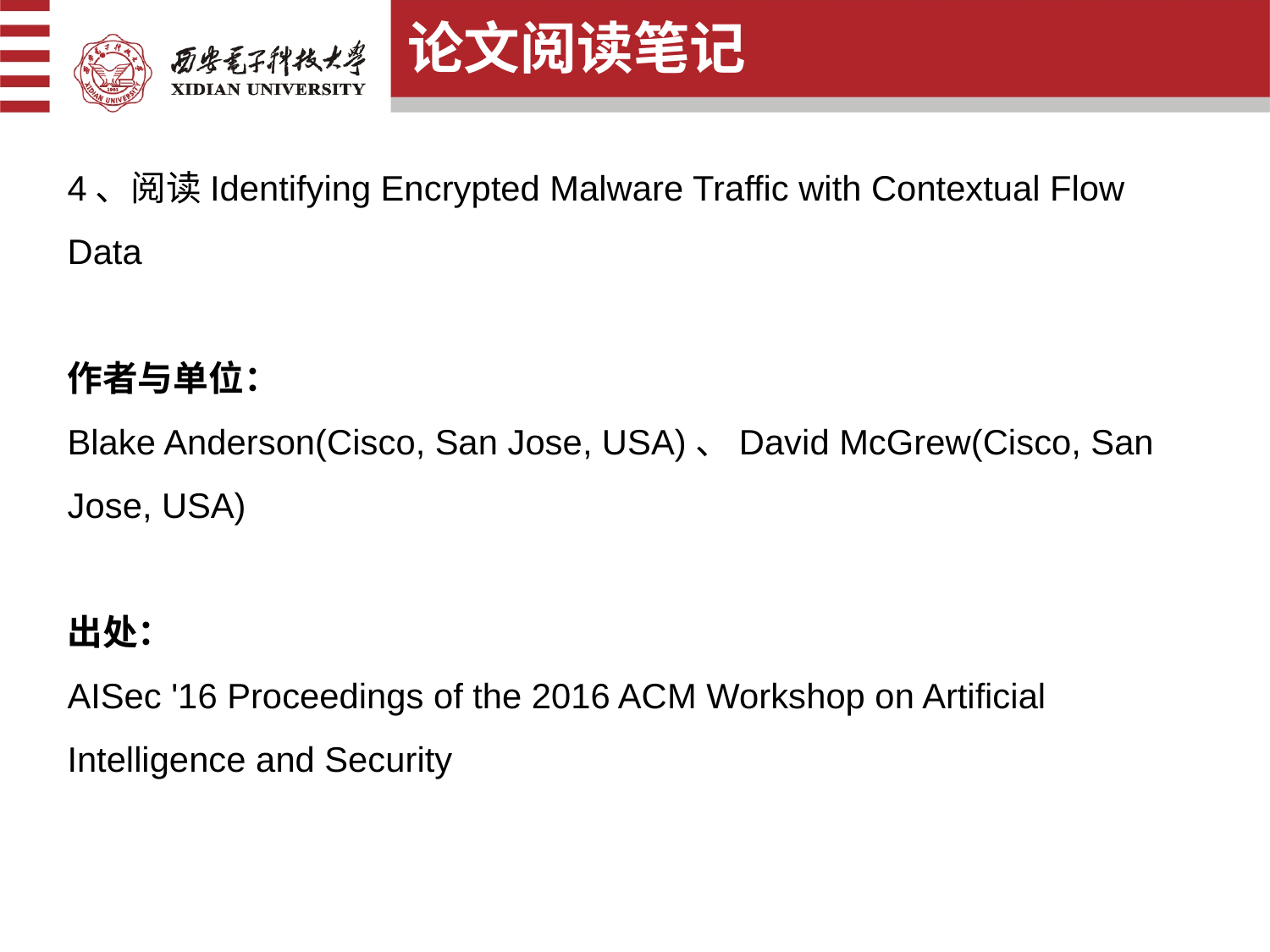

论文阅读笔记
4、阅读Identifying Encrypted Malware Traffic with Contextual Flow
Data

作者与单位：
Blake Anderson(Cisco, San Jose, USA)、David McGrew(Cisco, San Jose, USA)

出处：
AISec '16 Proceedings of the 2016 ACM Workshop on Artificial Intelligence and Security